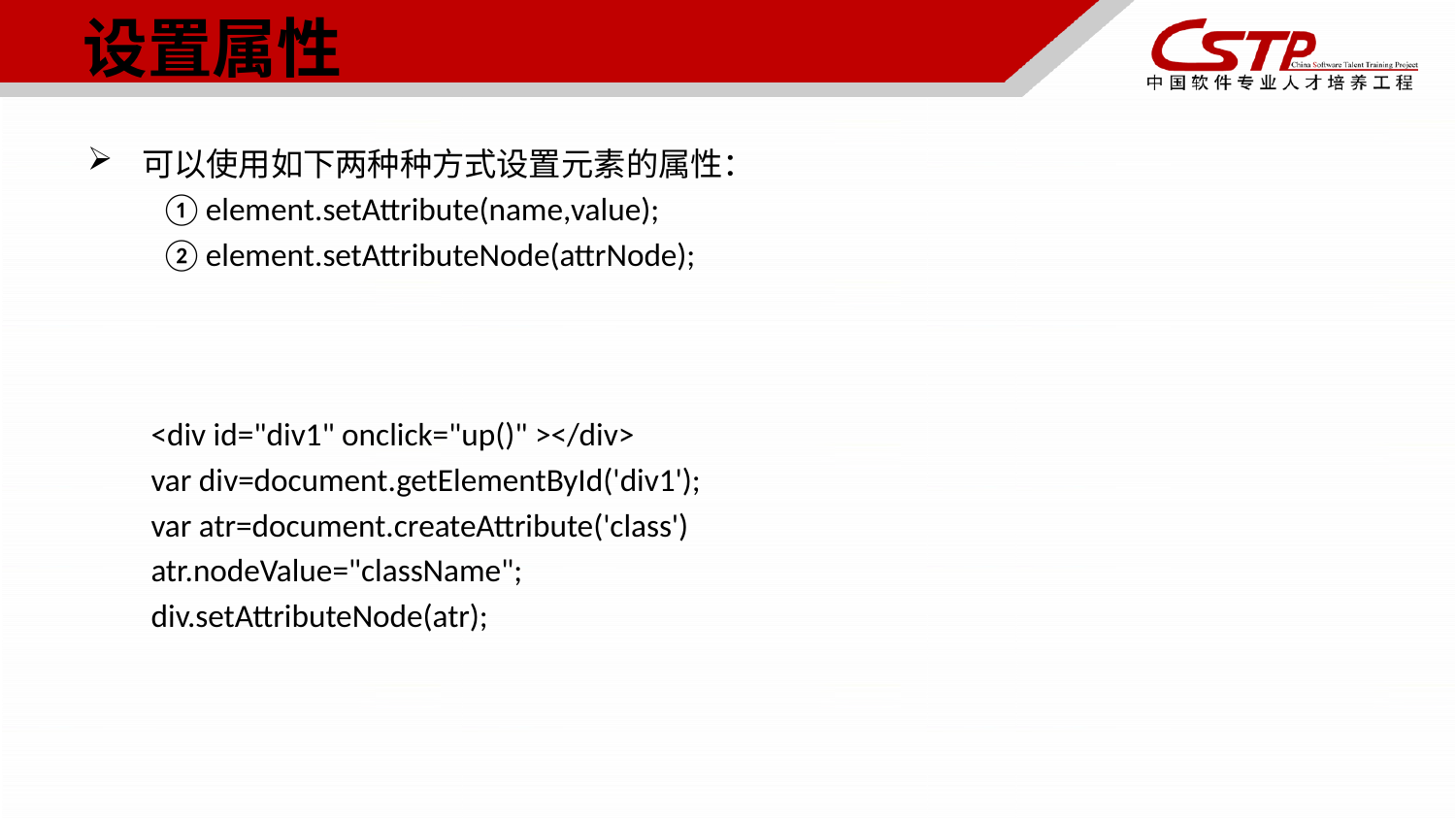

# 设置属性
可以使用如下两种种方式设置元素的属性：
element.setAttribute(name,value);
element.setAttributeNode(attrNode);

<div id="div1" onclick="up()" ></div>
var div=document.getElementById('div1');
var atr=document.createAttribute('class')
atr.nodeValue="className";
div.setAttributeNode(atr);